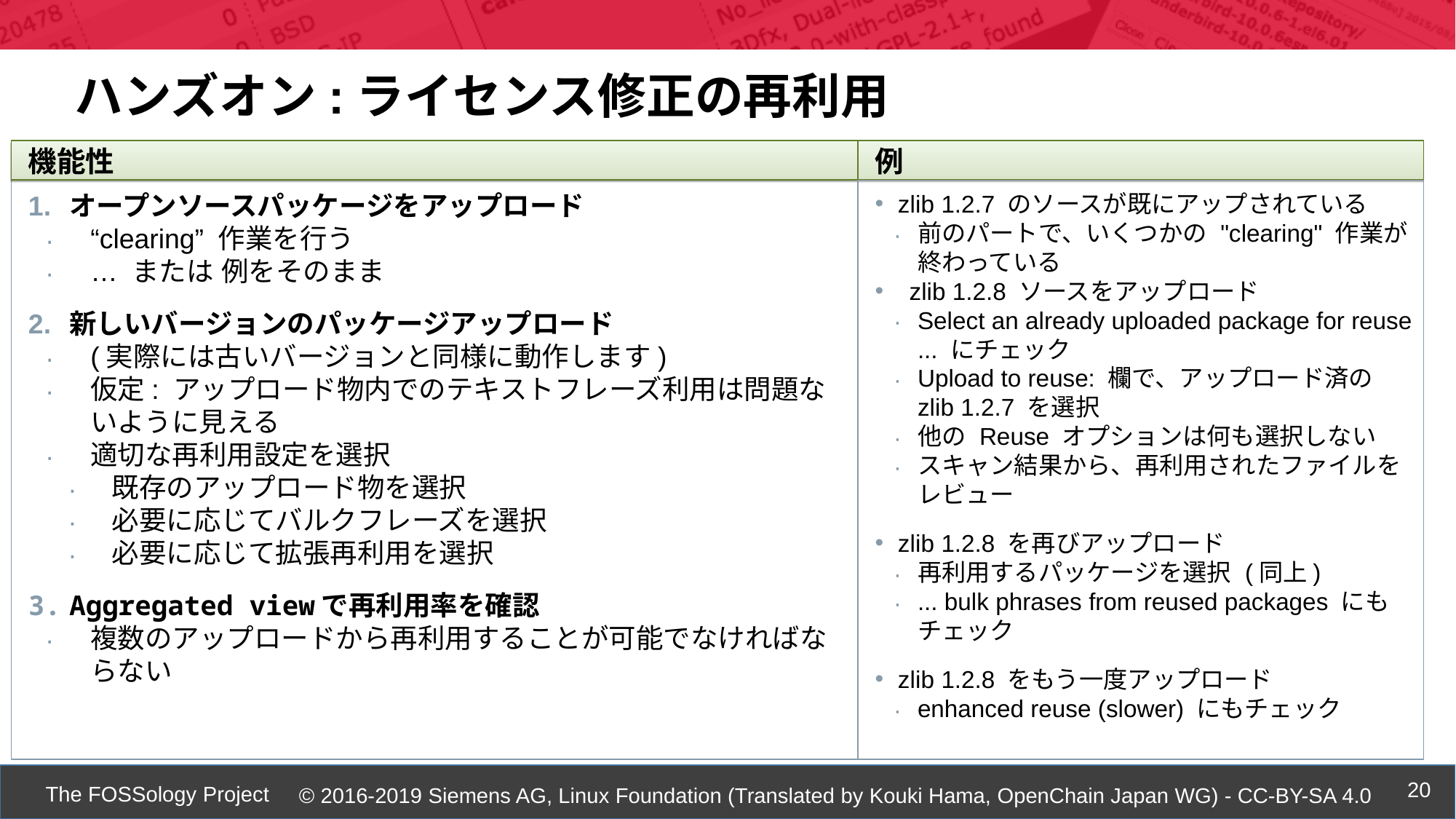

ハンズオン:ライセンス修正の再利用
機能性
例
オープンソースパッケージをアップロード
“clearing” 作業を行う
… または 例をそのまま
新しいバージョンのパッケージアップロード
(実際には古いバージョンと同様に動作します)
仮定: アップロード物内でのテキストフレーズ利用は問題ないように見える
適切な再利用設定を選択
既存のアップロード物を選択
必要に応じてバルクフレーズを選択
必要に応じて拡張再利用を選択
Aggregated viewで再利用率を確認
複数のアップロードから再利用することが可能でなければならない
zlib 1.2.7 のソースが既にアップされている
前のパートで、いくつかの "clearing" 作業が終わっている
zlib 1.2.8 ソースをアップロード
Select an already uploaded package for reuse ... にチェック
Upload to reuse: 欄で、アップロード済の zlib 1.2.7 を選択
他の Reuse オプションは何も選択しない
スキャン結果から、再利用されたファイルをレビュー
zlib 1.2.8 を再びアップロード
再利用するパッケージを選択 (同上)
... bulk phrases from reused packages にもチェック
zlib 1.2.8 をもう一度アップロード
enhanced reuse (slower) にもチェック